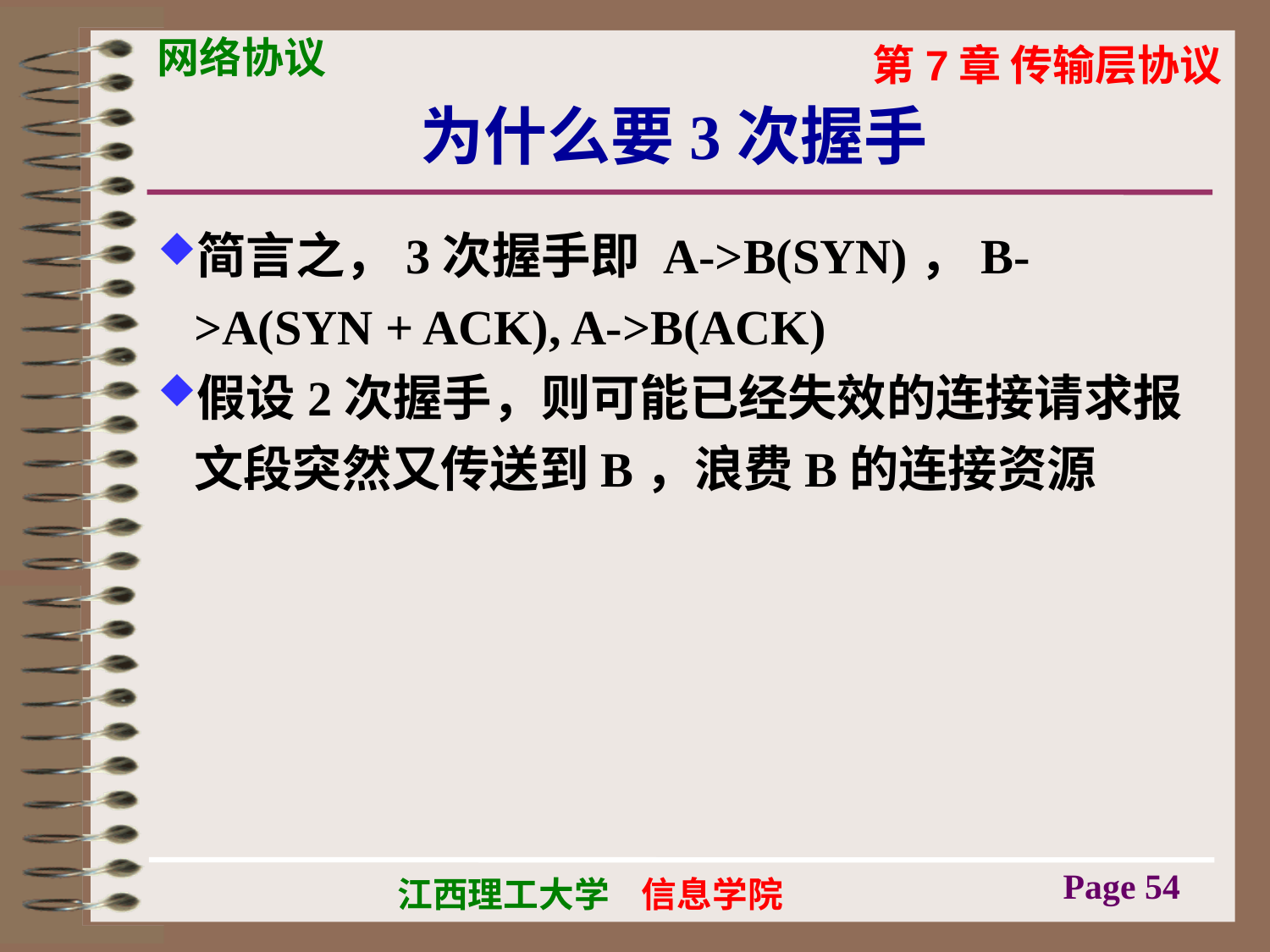

# 为什么要3次握手
简言之，3次握手即 A->B(SYN)，B->A(SYN + ACK), A->B(ACK)
假设2次握手，则可能已经失效的连接请求报文段突然又传送到B，浪费B的连接资源
Page 54